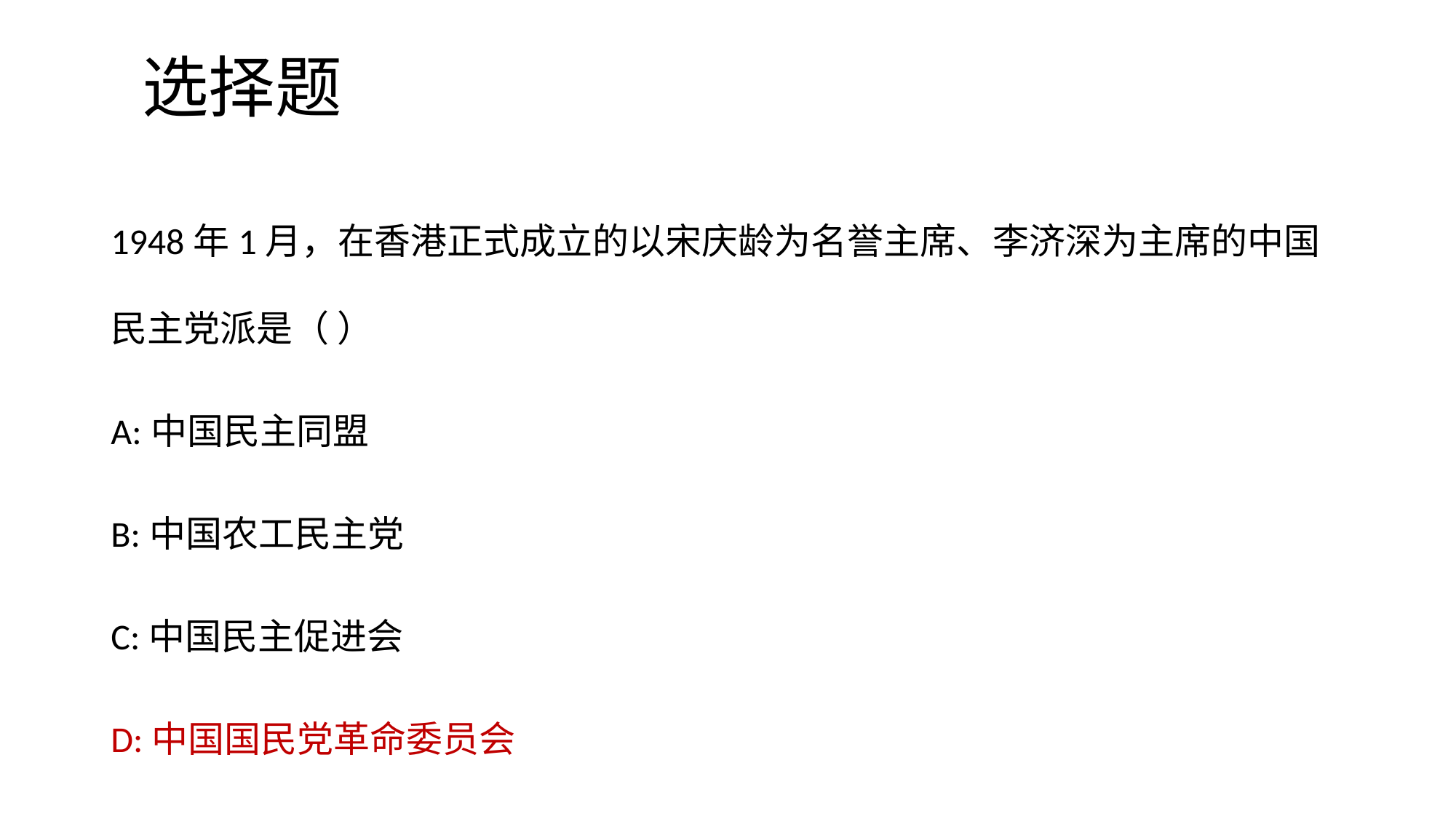

# 选择题
1948年1月，在香港正式成立的以宋庆龄为名誉主席、李济深为主席的中国民主党派是（ ）
A:中国民主同盟
B:中国农工民主党
C:中国民主促进会
D:中国国民党革命委员会